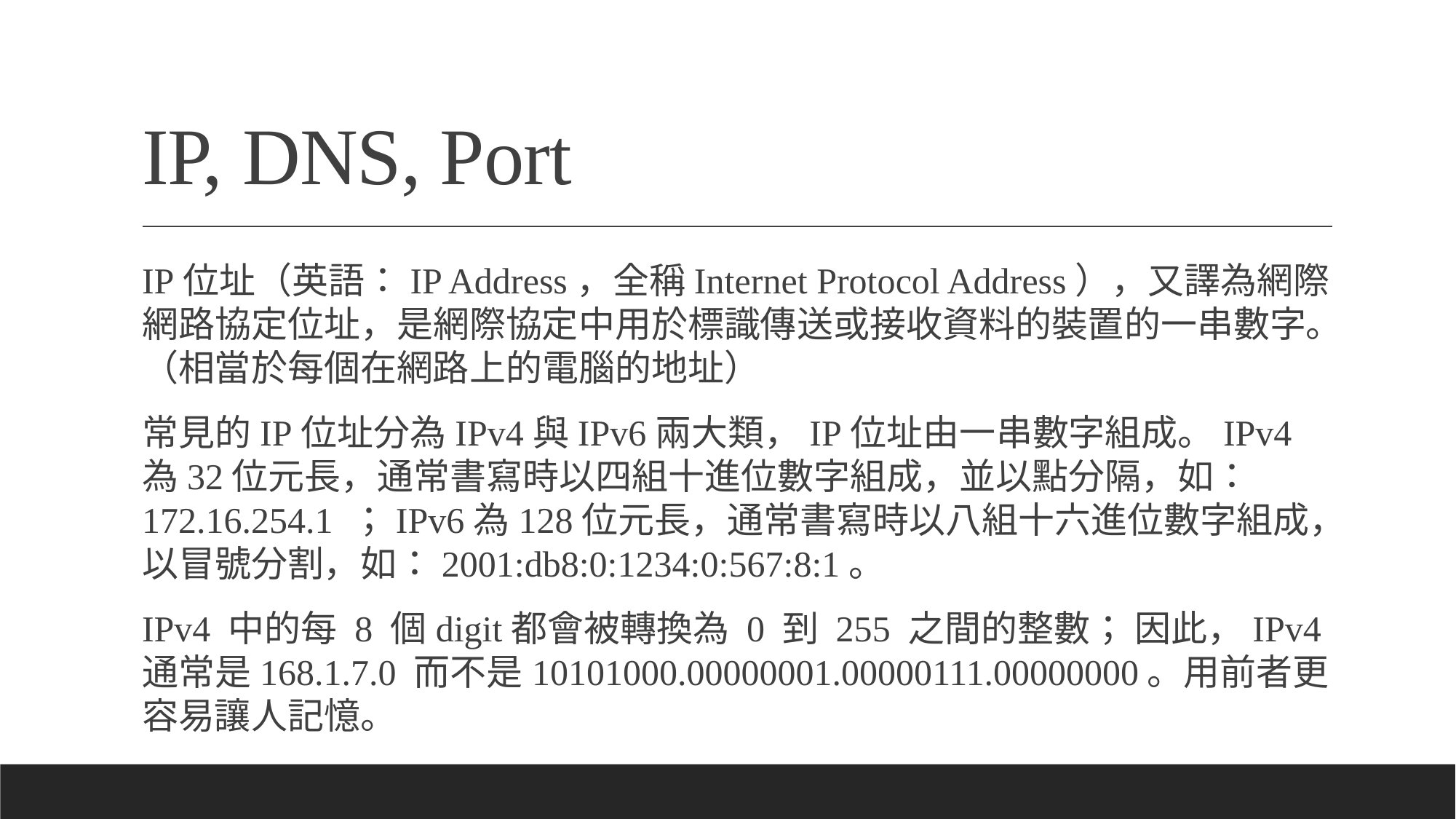

# IP, DNS, Port
IP位址（英語：IP Address，全稱Internet Protocol Address），又譯為網際網路協定位址，是網際協定中用於標識傳送或接收資料的裝置的一串數字。（相當於每個在網路上的電腦的地址）
常見的IP位址分為IPv4與IPv6兩大類，IP位址由一串數字組成。IPv4為32位元長，通常書寫時以四組十進位數字組成，並以點分隔，如：172.16.254.1 ；IPv6為128位元長，通常書寫時以八組十六進位數字組成，以冒號分割，如：2001:db8:0:1234:0:567:8:1。
IPv4 中的每 8 個digit都會被轉換為 0 到 255 之間的整數； 因此，IPv4 通常是168.1.7.0 而不是10101000.00000001.00000111.00000000。用前者更容易讓人記憶。